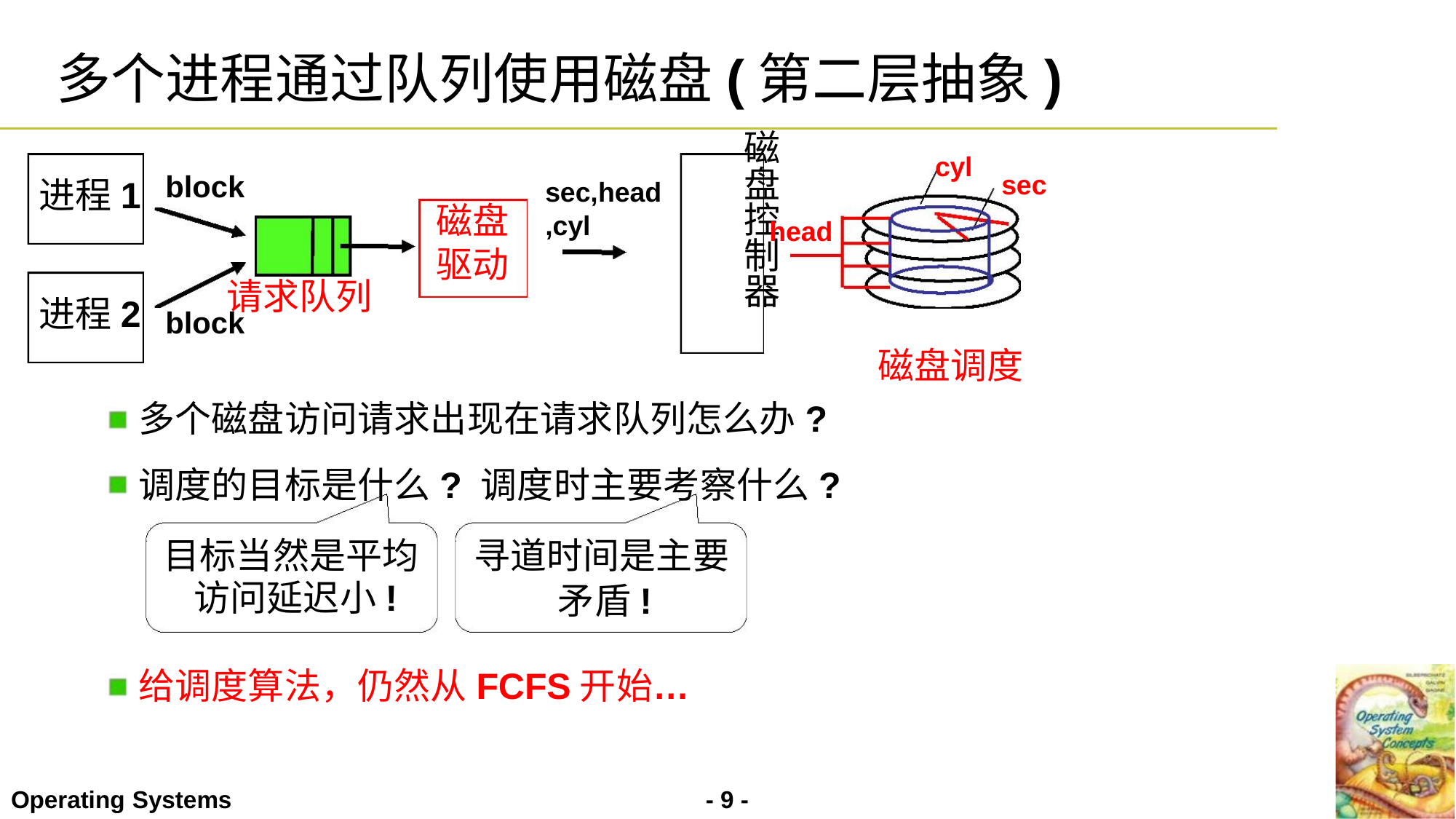

多个进程通过队列使用磁盘(第二层抽象)

磁
盘
cyl

block

sec
进程1
进程2
sec,head
,cyl

控
磁盘
驱动

head
制
器

请求队列
block
磁盘调度
多个磁盘访问请求出现在请求队列怎么办?
调度的目标是什么? 调度时主要考察什么?

目标当然是平均 寻道时间是主要
访问延迟小!
矛盾!

给调度算法，仍然从FCFS开始…

- 9 -
Operating Systems